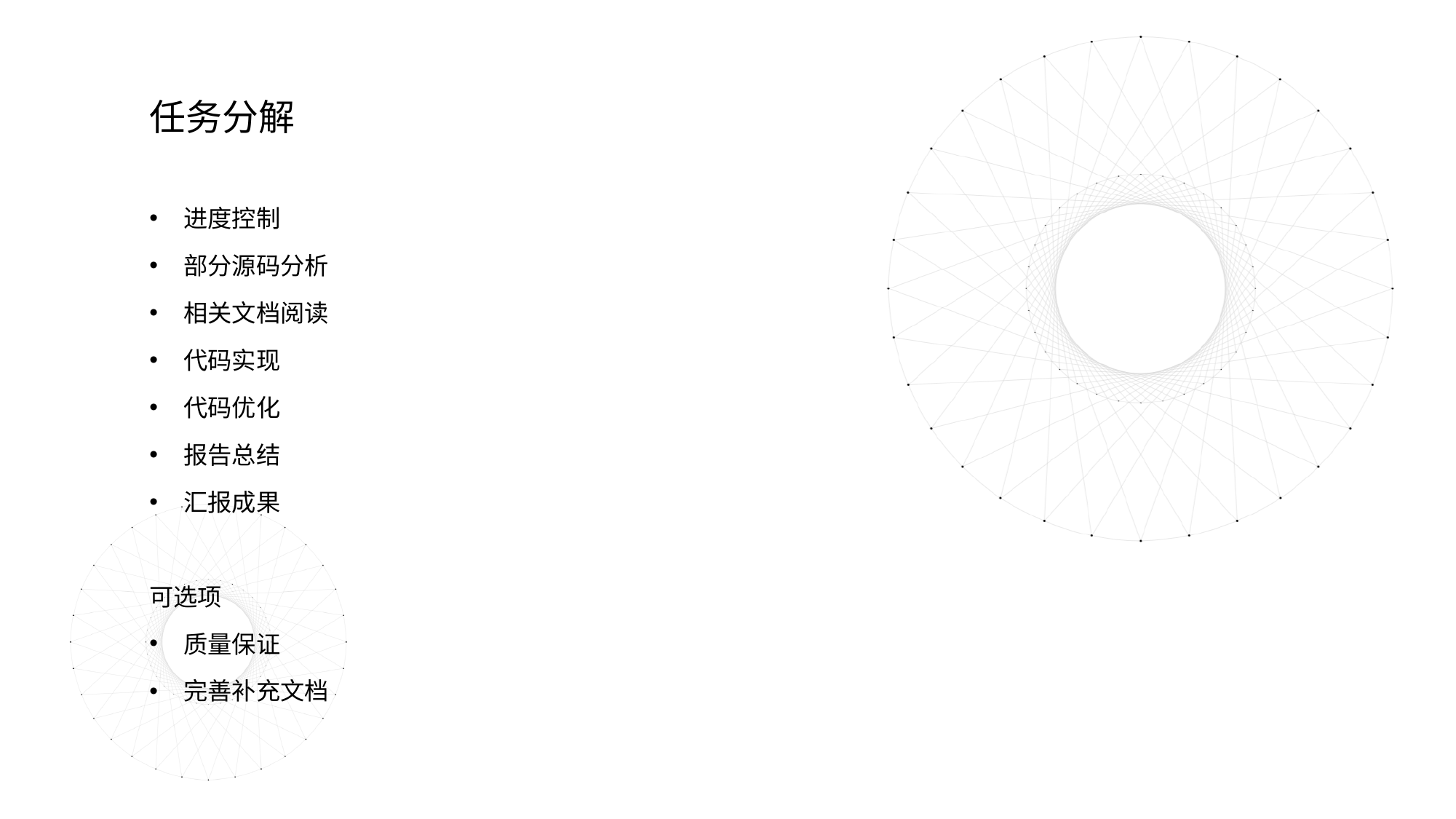

任务分解
进度控制
部分源码分析
相关文档阅读
代码实现
代码优化
报告总结
汇报成果

可选项
质量保证
完善补充文档